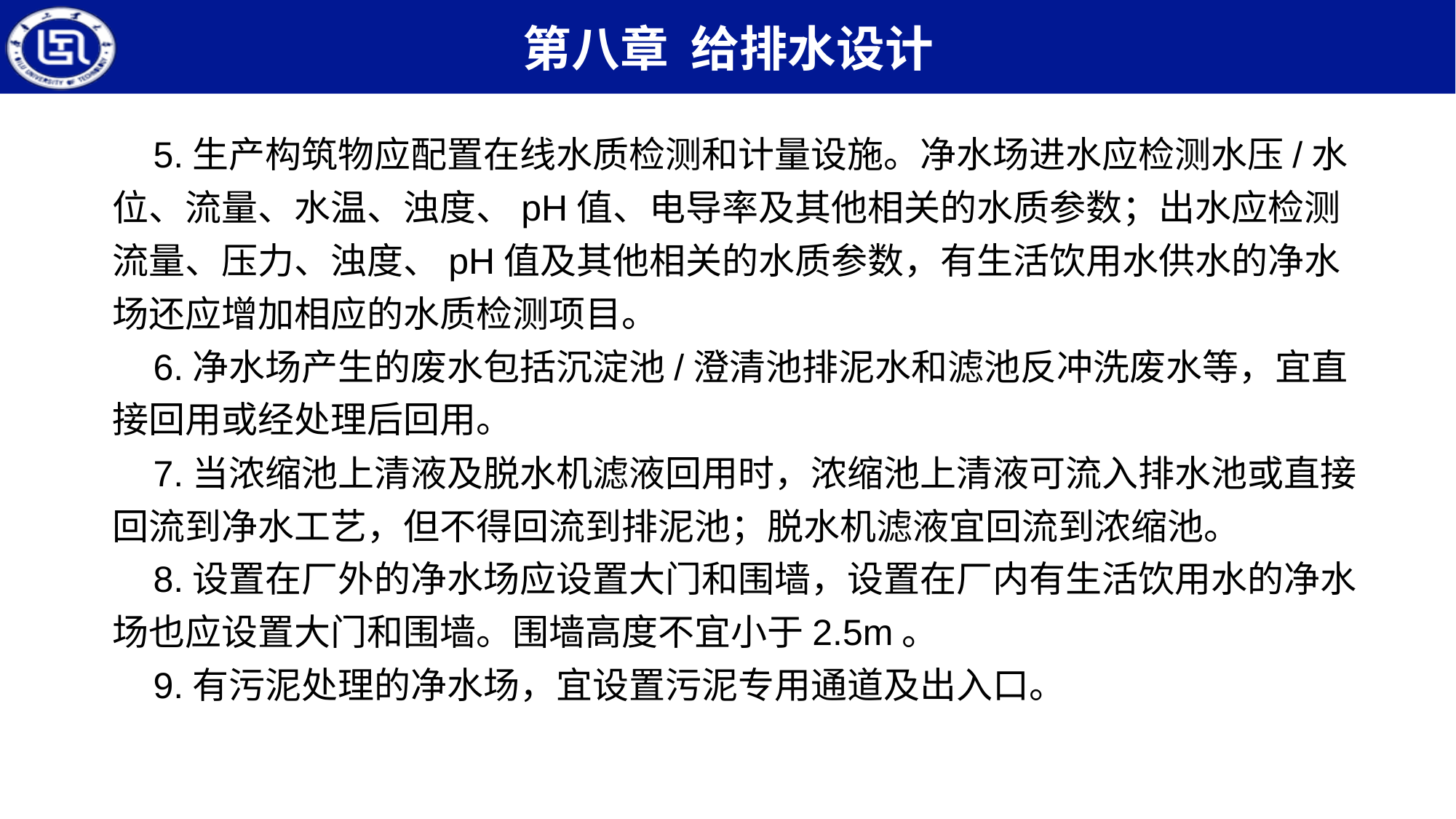

5.生产构筑物应配置在线水质检测和计量设施。净水场进水应检测水压/水位、流量、水温、浊度、pH值、电导率及其他相关的水质参数；出水应检测流量、压力、浊度、pH值及其他相关的水质参数，有生活饮用水供水的净水场还应增加相应的水质检测项目。
    6.净水场产生的废水包括沉淀池/澄清池排泥水和滤池反冲洗废水等，宜直接回用或经处理后回用。
    7.当浓缩池上清液及脱水机滤液回用时，浓缩池上清液可流入排水池或直接回流到净水工艺，但不得回流到排泥池；脱水机滤液宜回流到浓缩池。
    8.设置在厂外的净水场应设置大门和围墙，设置在厂内有生活饮用水的净水场也应设置大门和围墙。围墙高度不宜小于2.5m。
    9.有污泥处理的净水场，宜设置污泥专用通道及出入口。